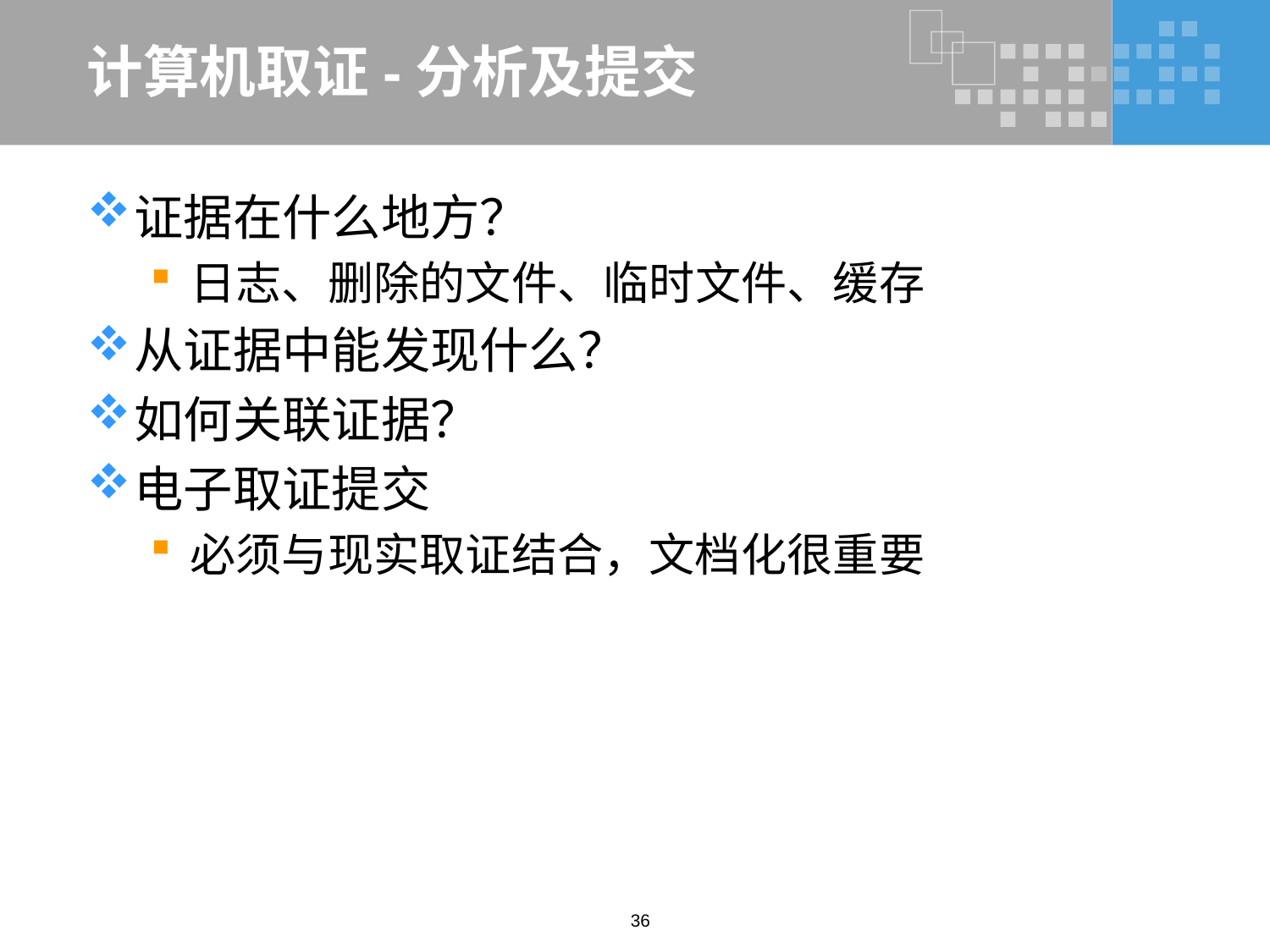

# 计算机取证-分析及提交
证据在什么地方？
日志、删除的文件、临时文件、缓存
从证据中能发现什么？
如何关联证据？
电子取证提交
必须与现实取证结合，文档化很重要

36